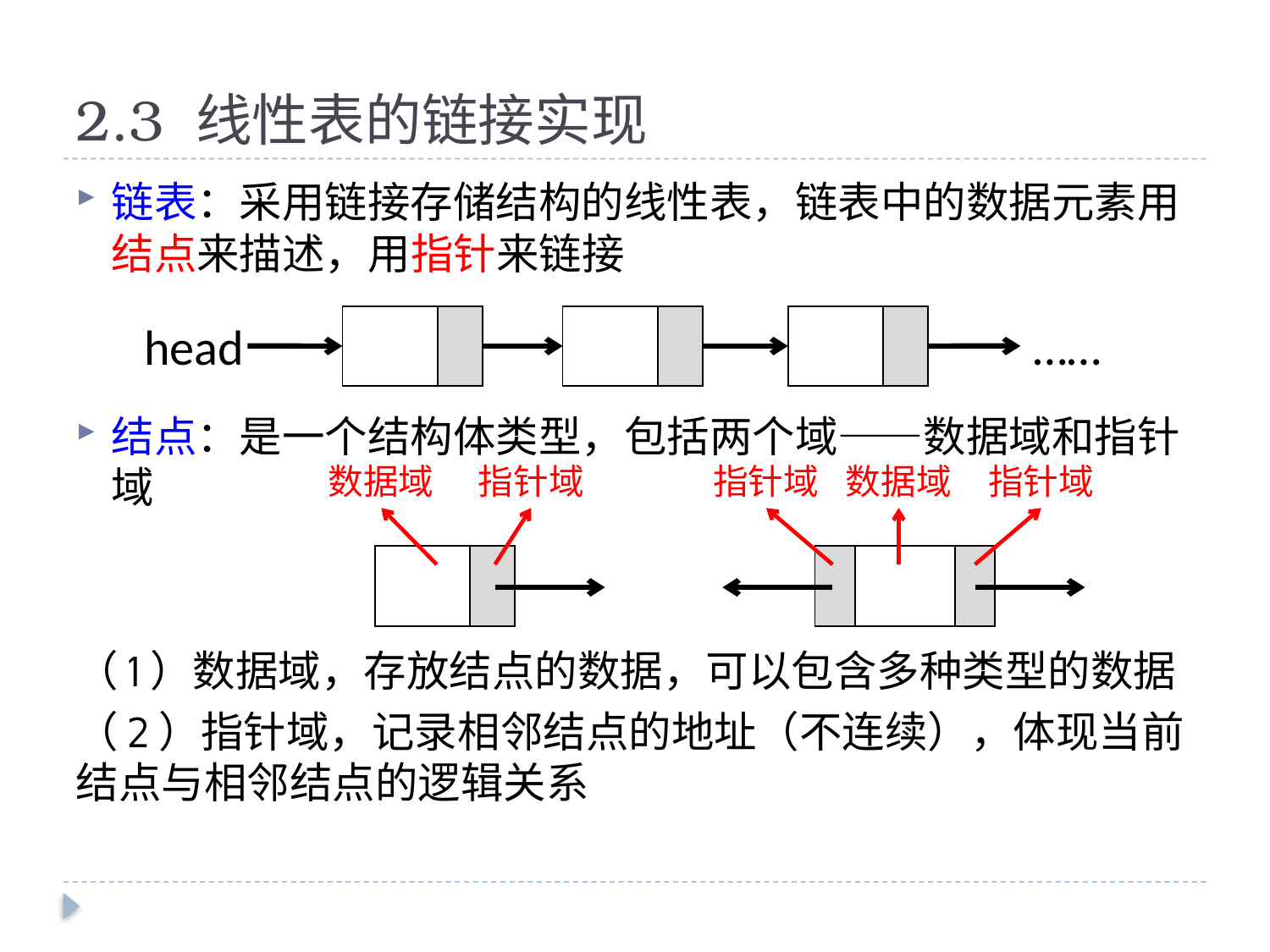

# 2.3 线性表的链接实现
链表：采用链接存储结构的线性表，链表中的数据元素用结点来描述，用指针来链接

结点：是一个结构体类型，包括两个域——数据域和指针域

（1）数据域，存放结点的数据，可以包含多种类型的数据
（2）指针域，记录相邻结点的地址（不连续），体现当前结点与相邻结点的逻辑关系
|  |  |
| --- | --- |
|  |  |
| --- | --- |
|  |  |
| --- | --- |
head
……
数据域
指针域
指针域
数据域
指针域
|  |  |
| --- | --- |
|  |  |  |
| --- | --- | --- |